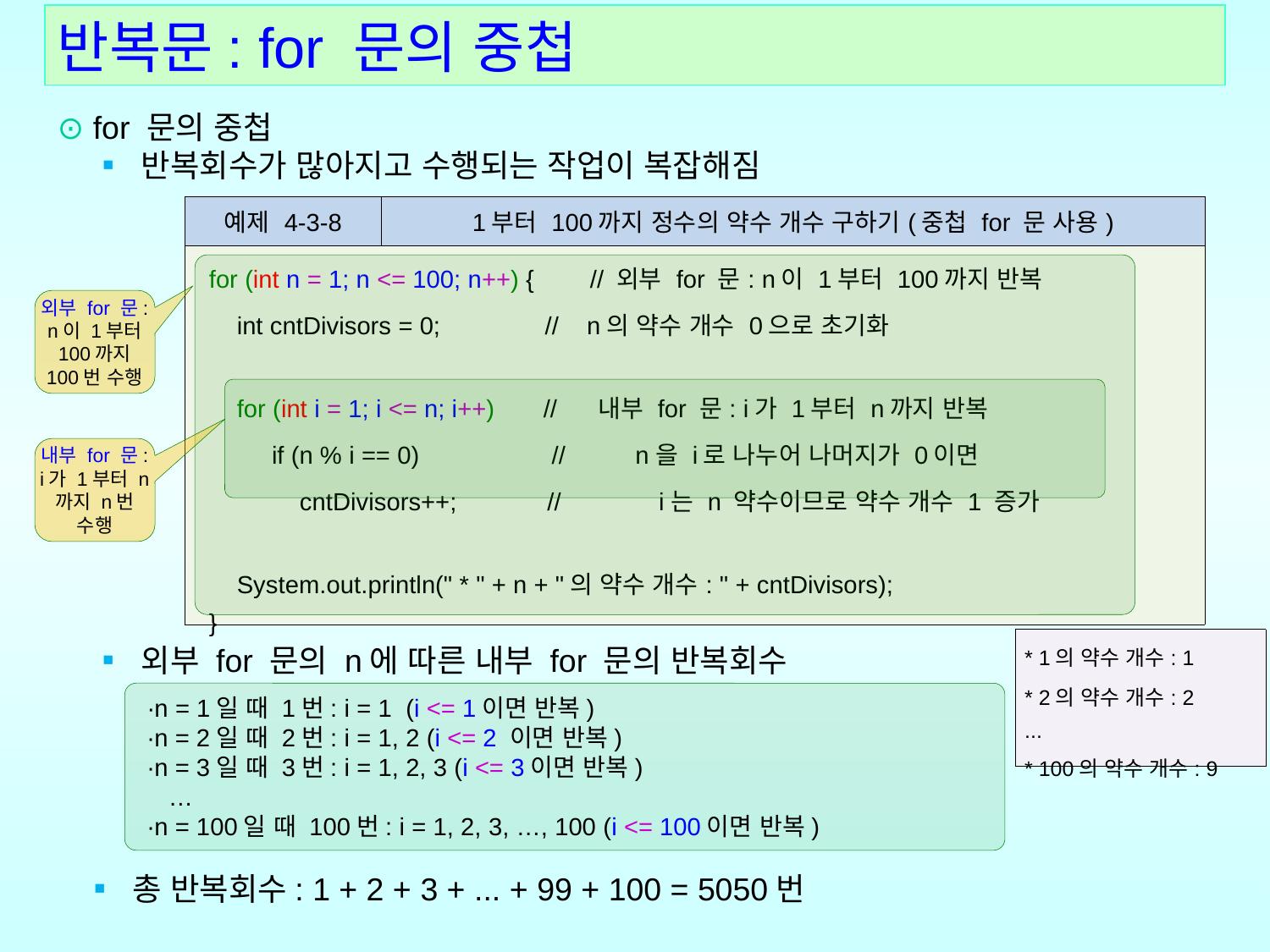

반복문: for 문의 중첩
⊙ for 문의 중첩
    ▪ 반복회수가 많아지고 수행되는 작업이 복잡해짐

    ▪ 외부 for 문의 n에 따른 내부 for 문의 반복회수

   ▪ 총 반복회수: 1 + 2 + 3 + ... + 99 + 100 = 5050번

| 예제 4-3-8 | 1부터 100까지 정수의 약수 개수 구하기(중첩 for 문 사용) |
| --- | --- |
| for (int n = 1; n <= 100; n++) { // 외부 for 문: n이 1부터 100까지 반복 int cntDivisors = 0; // n의 약수 개수 0으로 초기화 for (int i = 1; i <= n; i++) // 내부 for 문: i가 1부터 n까지 반복 if (n % i == 0) // n을 i로 나누어 나머지가 0이면 cntDivisors++; // i는 n 약수이므로 약수 개수 1 증가 System.out.println(" \* " + n + "의 약수 개수: " + cntDivisors); } |  |

외부 for 문:
n이 1부터 100까지 100번 수행

내부 for 문: i가 1부터 n까지 n번 수행
| \* 1의 약수 개수: 1 \* 2의 약수 개수: 2 ... \* 100의 약수 개수: 9 |
| --- |
 ∙n = 1일 때 1번: i = 1  (i <= 1이면 반복)
 ∙n = 2일 때 2번: i = 1, 2 (i <= 2 이면 반복)
 ∙n = 3일 때 3번: i = 1, 2, 3 (i <= 3이면 반복)
    …
 ∙n = 100일 때 100번: i = 1, 2, 3, …, 100 (i <= 100이면 반복)